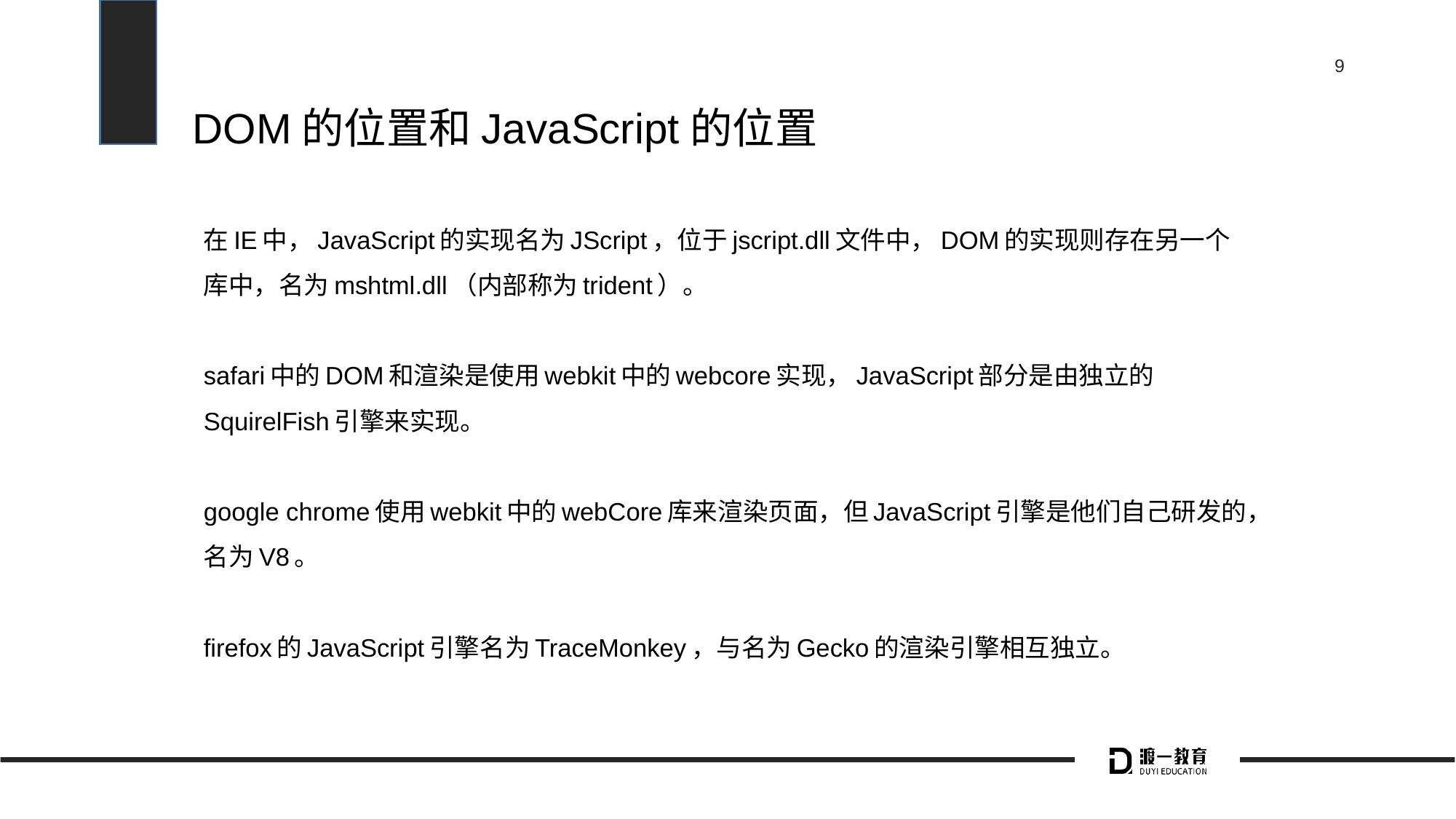

# DOM的位置和JavaScript的位置
在IE中，JavaScript的实现名为JScript，位于jscript.dll文件中，DOM的实现则存在另一个库中，名为mshtml.dll（内部称为trident）。

safari中的DOM和渲染是使用webkit中的webcore实现，JavaScript部分是由独立的SquirelFish引擎来实现。

google chrome使用webkit中的webCore库来渲染页面，但JavaScript引擎是他们自己研发的，名为V8。

firefox的JavaScript引擎名为TraceMonkey，与名为Gecko的渲染引擎相互独立。